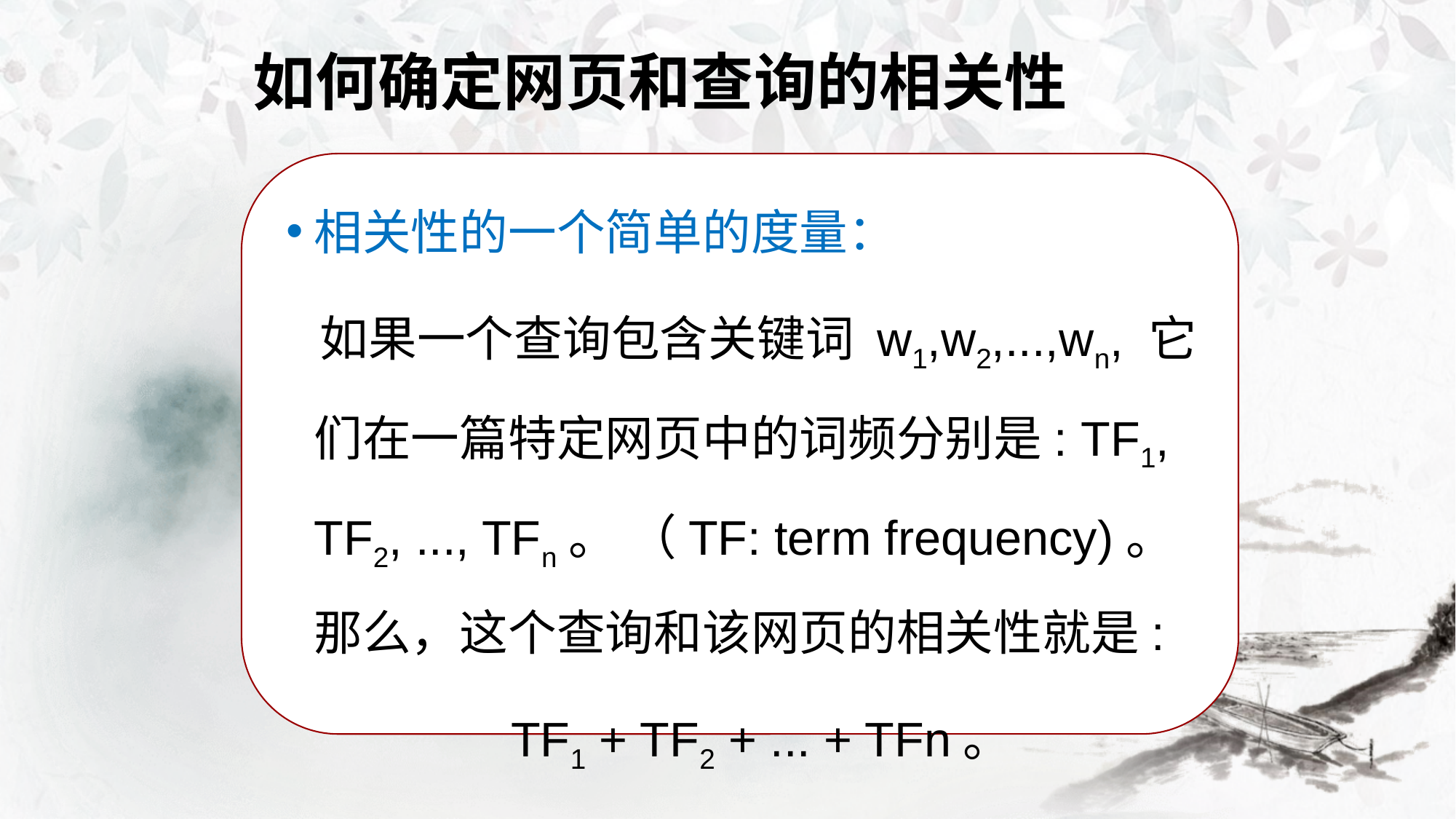

# 如何确定网页和查询的相关性

相关性的一个简单的度量：
  如果一个查询包含关键词 w1,w2,...,wn, 它们在一篇特定网页中的词频分别是: TF1, TF2, ..., TFn。 （TF: term frequency)。 那么，这个查询和该网页的相关性就是:
   TF1 + TF2 + ... + TFn。